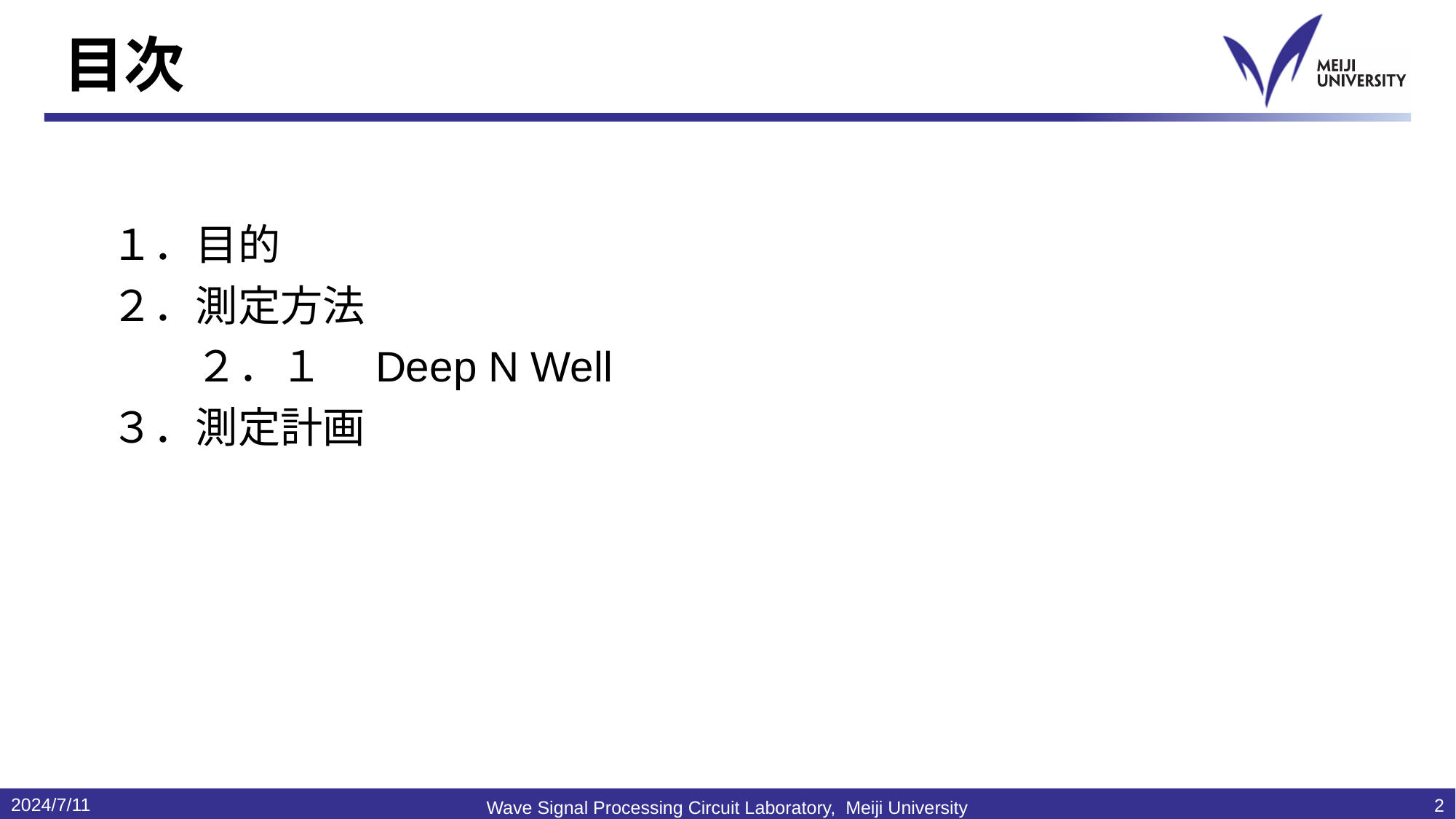

# 目次
１．目的
２．測定方法
　　２．１　Deep N Well
３．測定計画

2024/7/11
2
Wave Signal Processing Circuit Laboratory,  Meiji University